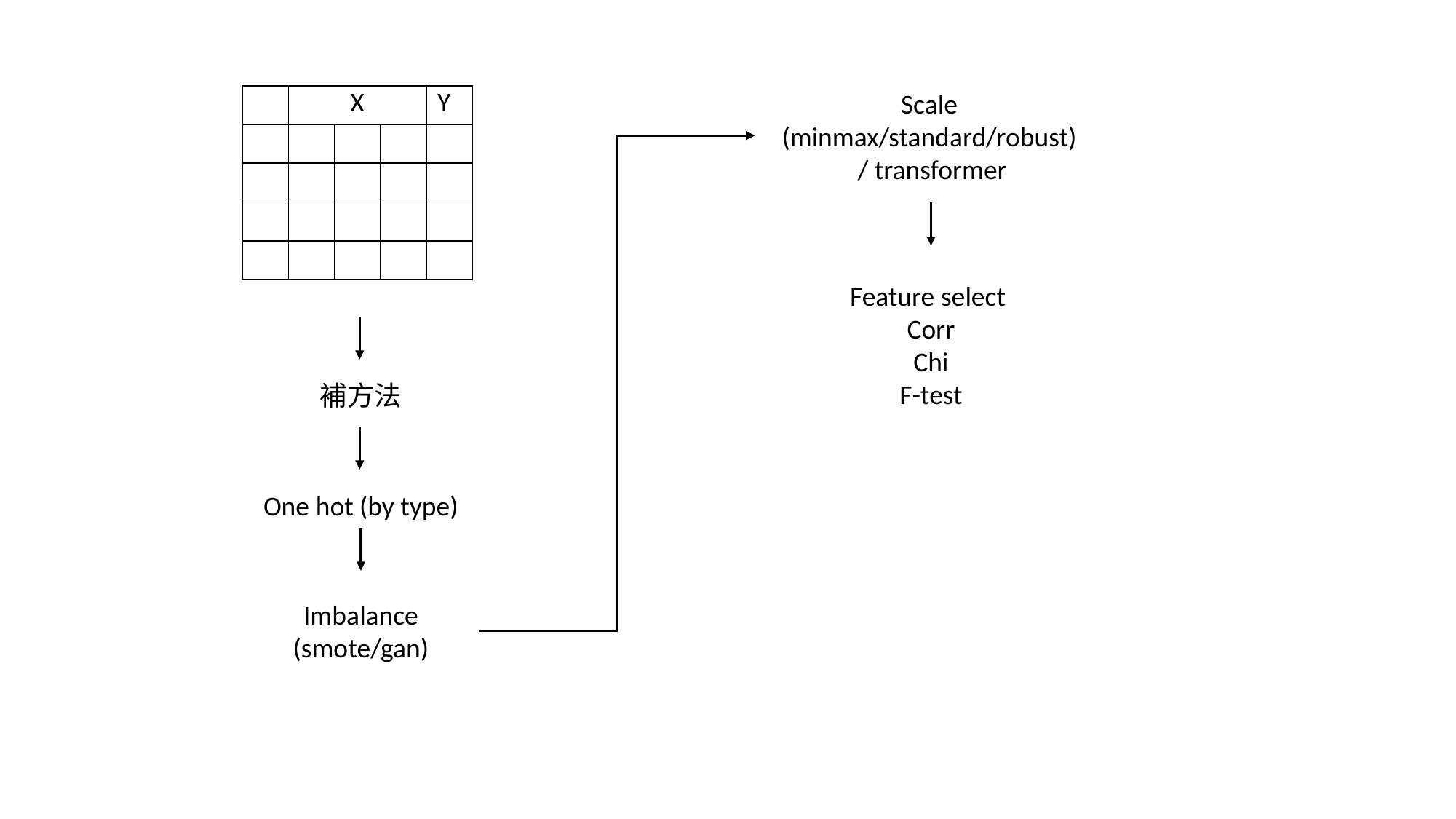

Scale (minmax/standard/robust)
 / transformer
|  | X |  |  | Y |
| --- | --- | --- | --- | --- |
|  |  |  |  |  |
|  |  |  |  |  |
|  |  |  |  |  |
|  |  |  |  |  |
Feature select
Corr
Chi
F-test
補方法
One hot (by type)
Imbalance (smote/gan)